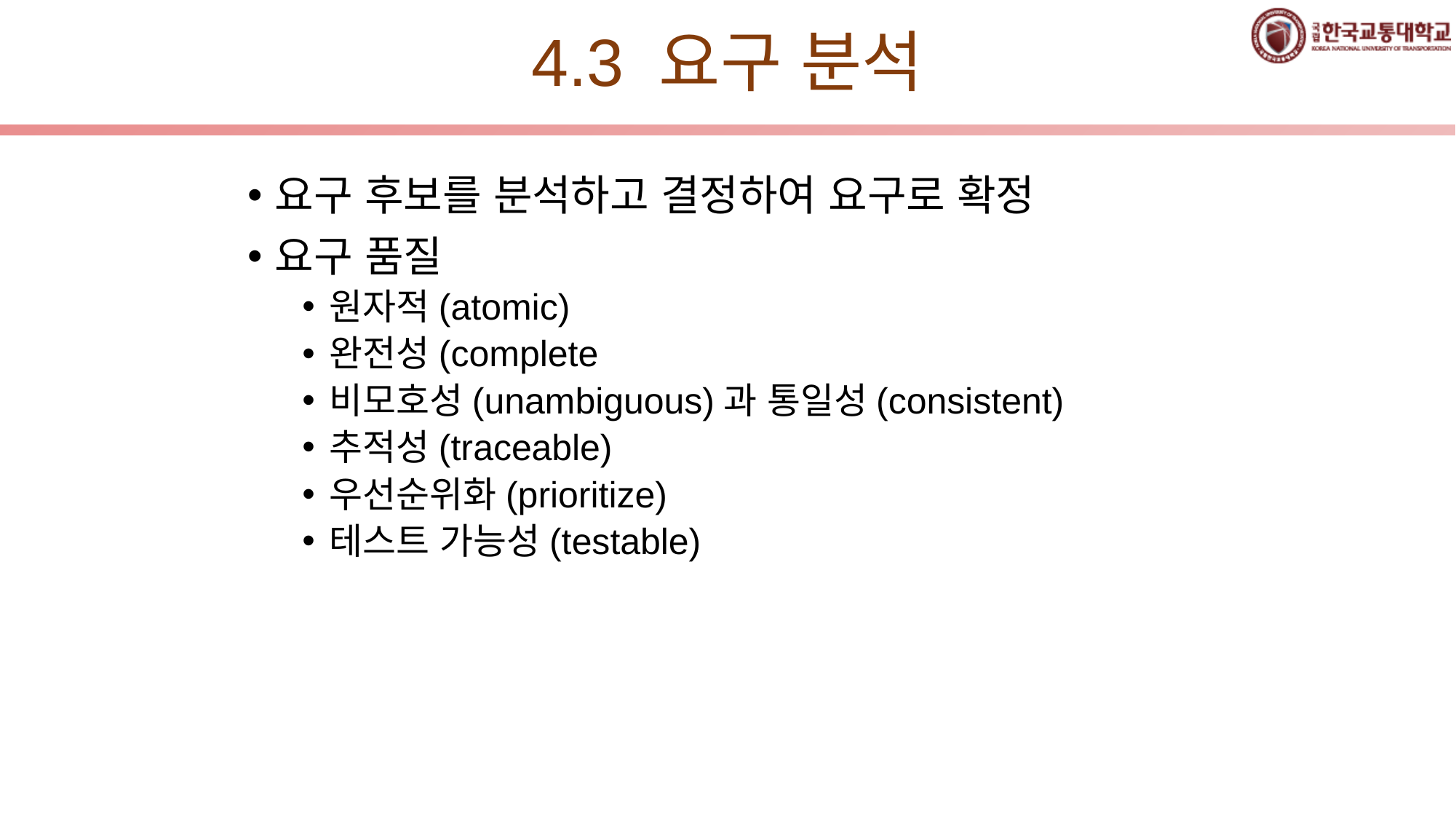

# 4.3 요구 분석
요구 후보를 분석하고 결정하여 요구로 확정
요구 품질
원자적(atomic)
완전성(complete
비모호성(unambiguous)과 통일성(consistent)
추적성(traceable)
우선순위화(prioritize)
테스트 가능성(testable)
10